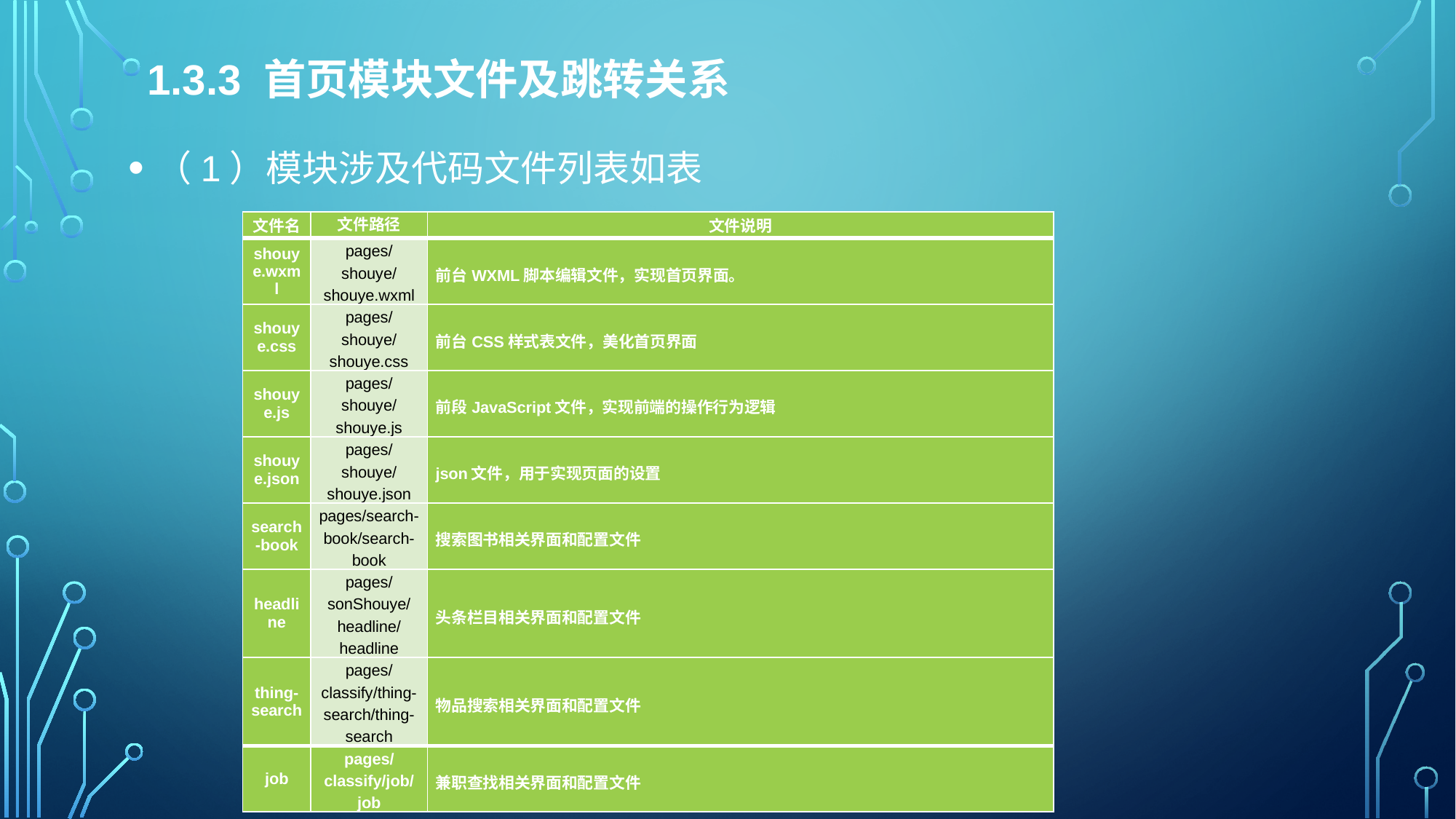

# 1.3.3 首页模块文件及跳转关系
（1）模块涉及代码文件列表如表
| 文件名 | 文件路径 | 文件说明 |
| --- | --- | --- |
| shouye.wxml | pages/shouye/shouye.wxml | 前台WXML脚本编辑文件，实现首页界面。 |
| shouye.css | pages/shouye/shouye.css | 前台CSS样式表文件，美化首页界面 |
| shouye.js | pages/shouye/shouye.js | 前段JavaScript文件，实现前端的操作行为逻辑 |
| shouye.json | pages/shouye/shouye.json | json文件，用于实现页面的设置 |
| search-book | pages/search-book/search-book | 搜索图书相关界面和配置文件 |
| headline | pages/sonShouye/headline/headline | 头条栏目相关界面和配置文件 |
| thing-search | pages/classify/thing-search/thing-search | 物品搜索相关界面和配置文件 |
| job | pages/classify/job/job | 兼职查找相关界面和配置文件 |